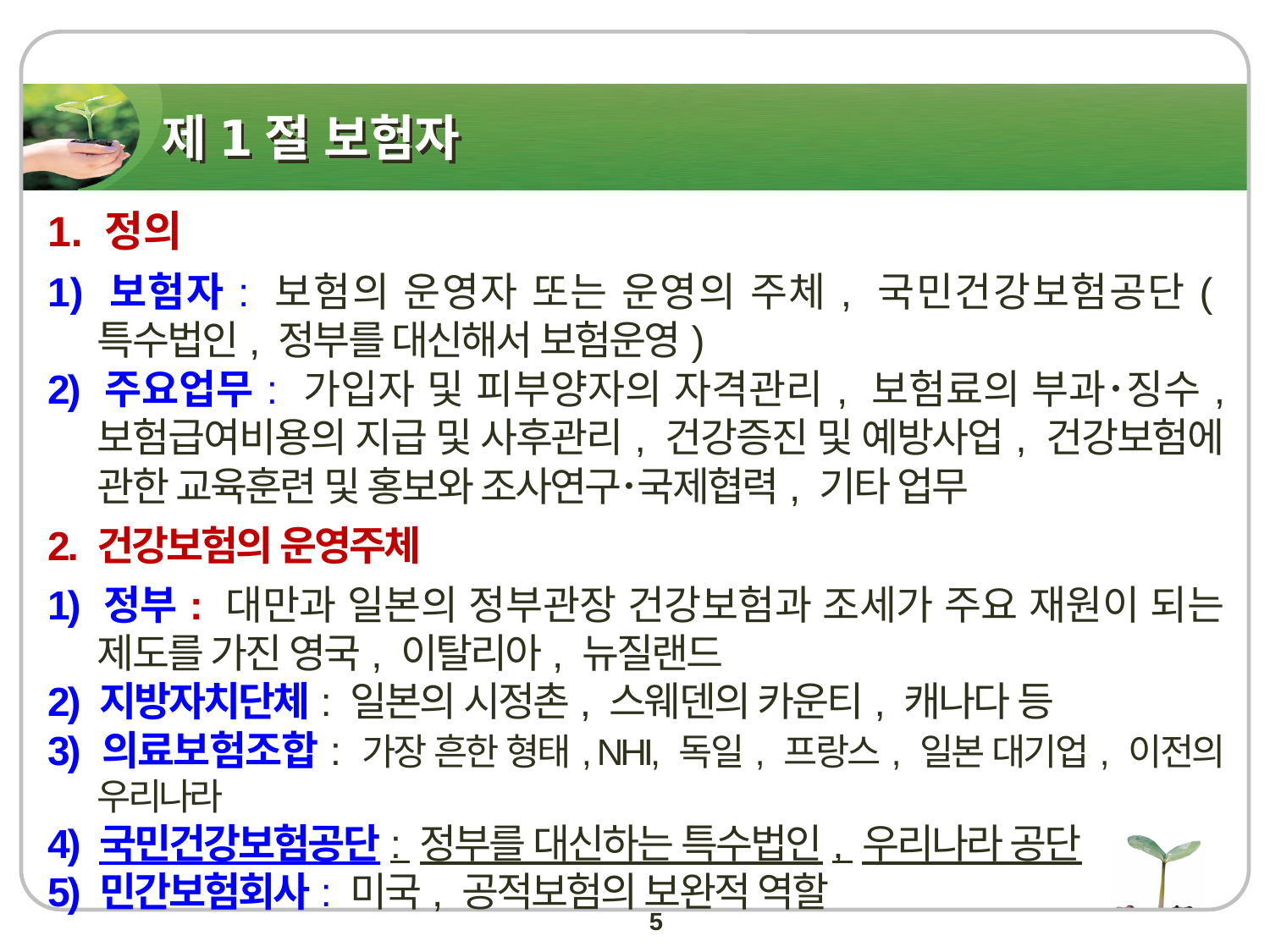

# 제1절 보험자
1. 정의
1) 보험자: 보험의 운영자 또는 운영의 주체, 국민건강보험공단(특수법인, 정부를 대신해서 보험운영)
2) 주요업무: 가입자 및 피부양자의 자격관리, 보험료의 부과･징수, 보험급여비용의 지급 및 사후관리, 건강증진 및 예방사업, 건강보험에 관한 교육훈련 및 홍보와 조사연구･국제협력, 기타 업무
2. 건강보험의 운영주체
1) 정부: 대만과 일본의 정부관장 건강보험과 조세가 주요 재원이 되는 제도를 가진 영국, 이탈리아, 뉴질랜드
2) 지방자치단체: 일본의 시정촌, 스웨덴의 카운티, 캐나다 등
3) 의료보험조합: 가장 흔한 형태, NHI, 독일, 프랑스, 일본 대기업, 이전의 우리나라
4) 국민건강보험공단: 정부를 대신하는 특수법인, 우리나라 공단
5) 민간보험회사: 미국, 공적보험의 보완적 역할
5